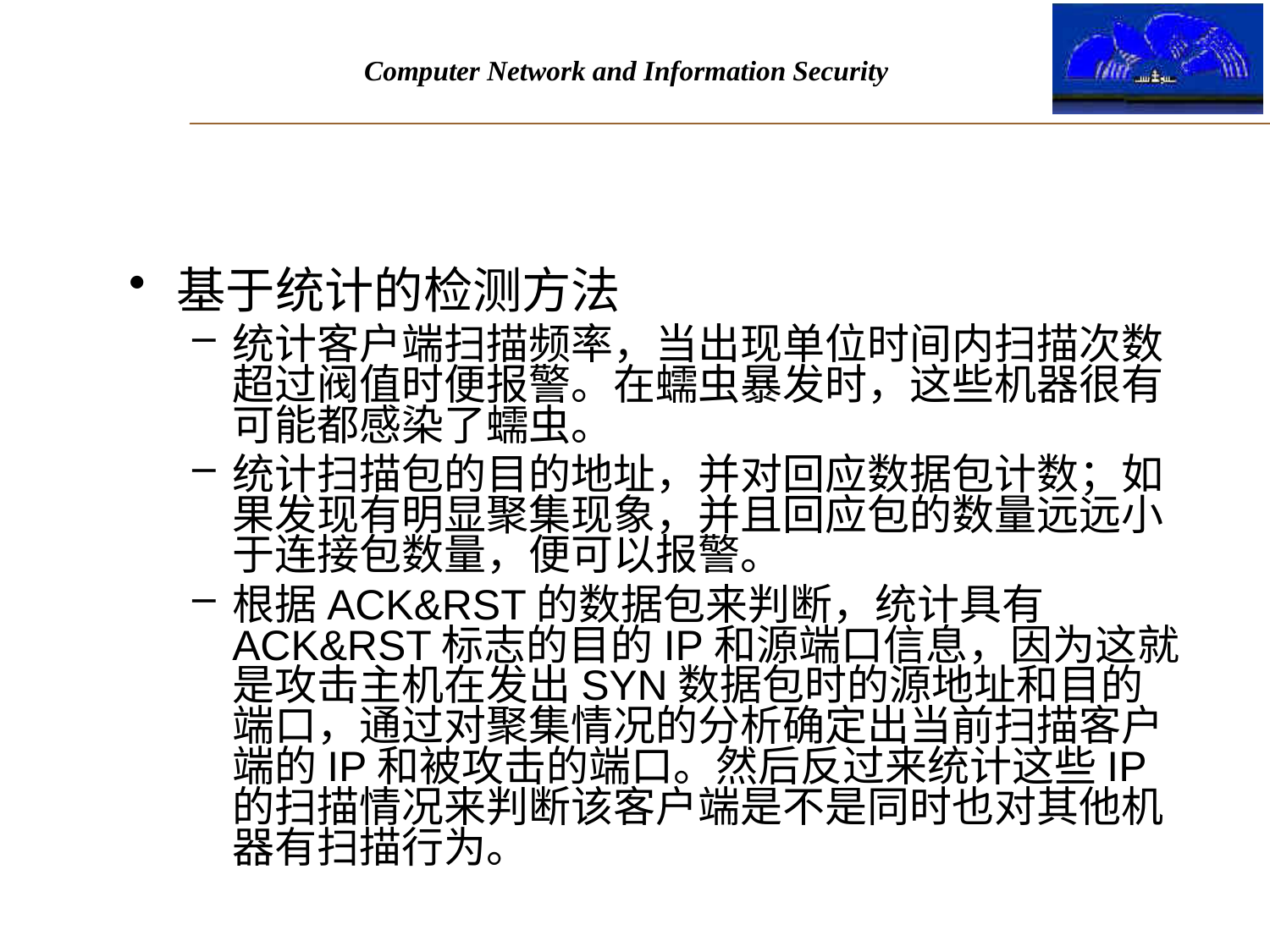

#
基于统计的检测方法
统计客户端扫描频率，当出现单位时间内扫描次数超过阀值时便报警。在蠕虫暴发时，这些机器很有可能都感染了蠕虫。
统计扫描包的目的地址，并对回应数据包计数；如果发现有明显聚集现象，并且回应包的数量远远小于连接包数量，便可以报警。
根据ACK&RST的数据包来判断，统计具有ACK&RST标志的目的IP和源端口信息，因为这就是攻击主机在发出SYN数据包时的源地址和目的端口，通过对聚集情况的分析确定出当前扫描客户端的IP和被攻击的端口。然后反过来统计这些IP的扫描情况来判断该客户端是不是同时也对其他机器有扫描行为。